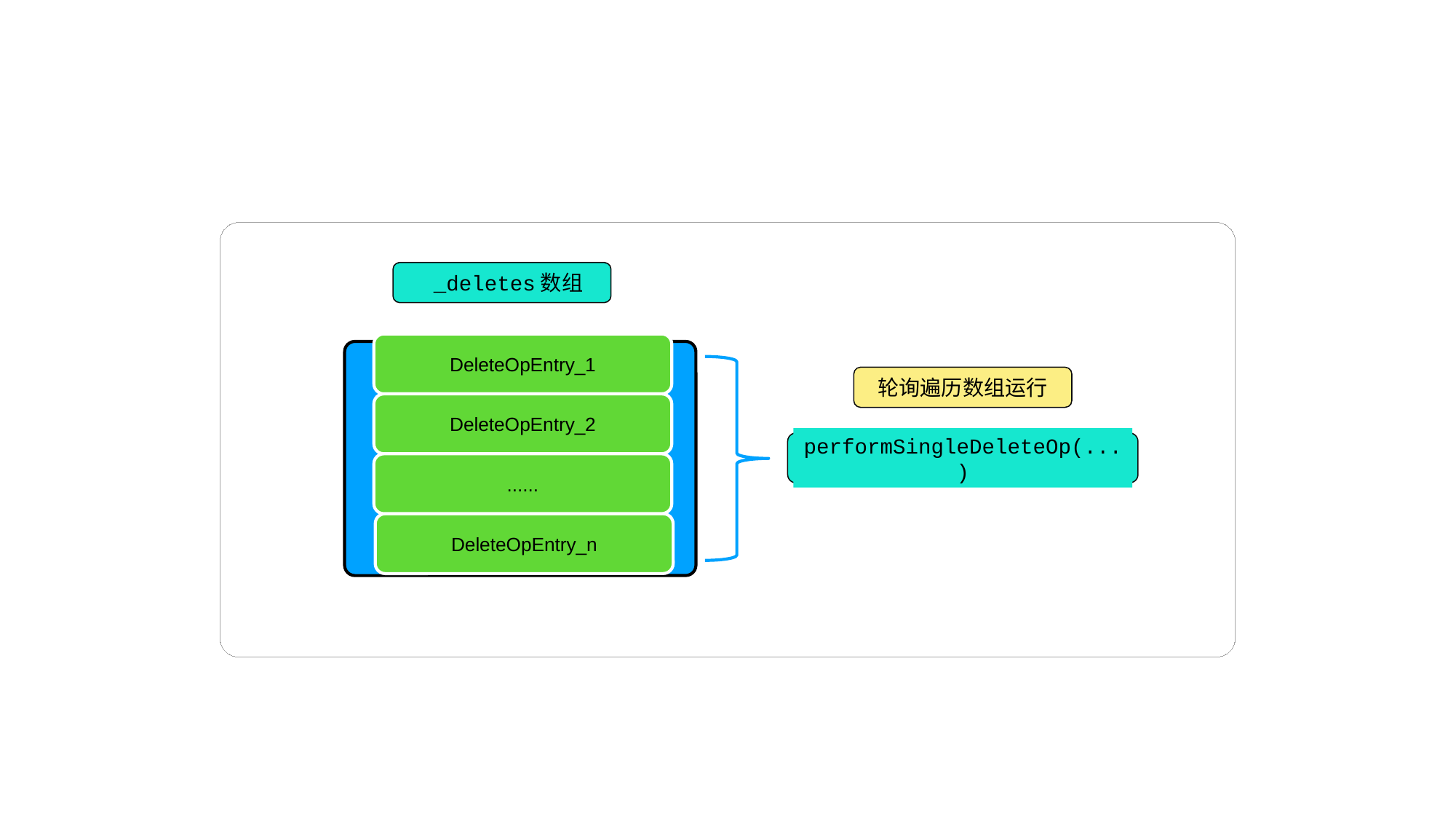

_deletes数组
DeleteOpEntry_1

轮询遍历数组运行
DeleteOpEntry_2

performSingleDeleteOp(...)
......
DeleteOpEntry_n